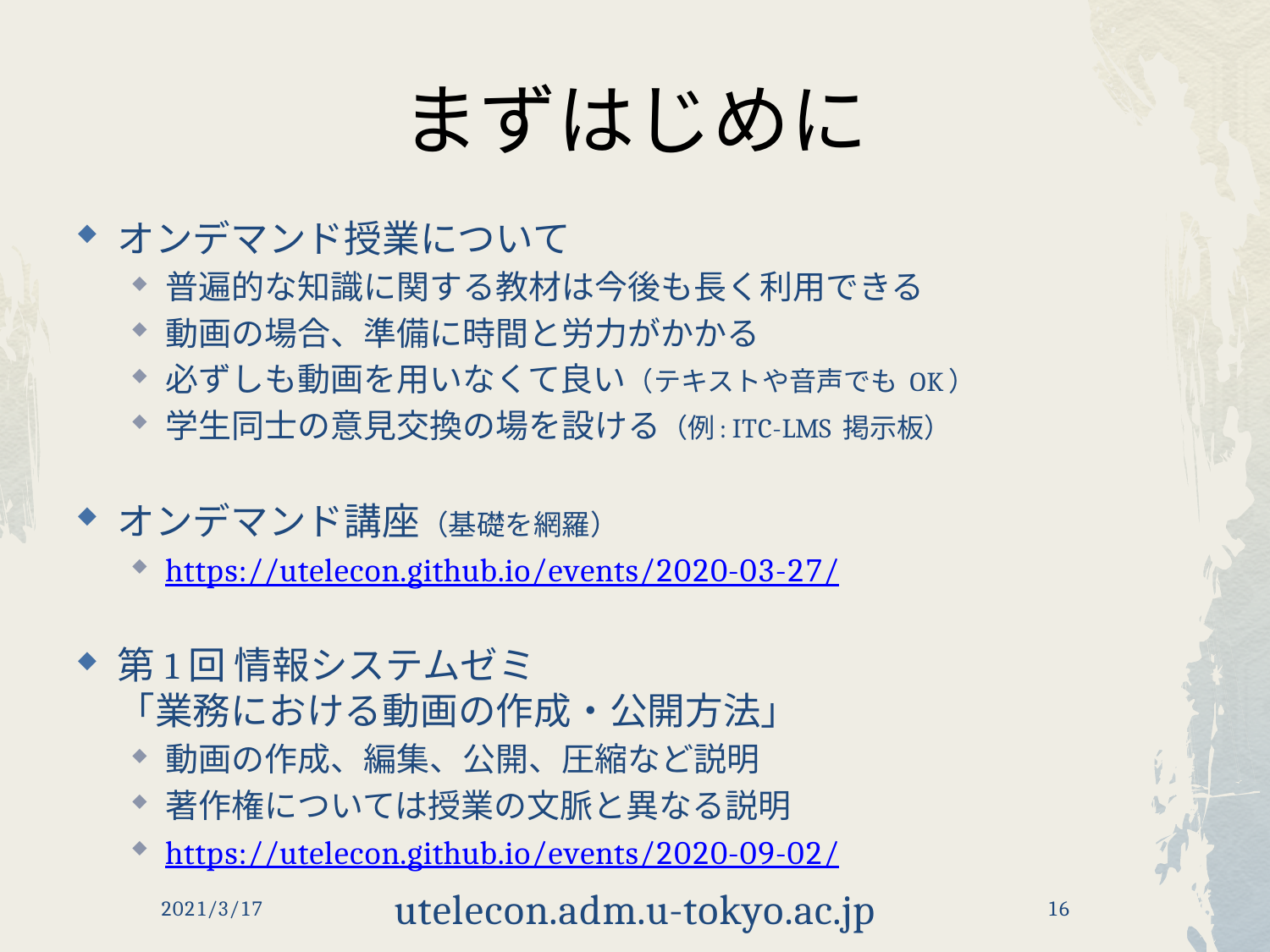

# まずはじめに
オンデマンド授業について
普遍的な知識に関する教材は今後も長く利用できる
動画の場合、準備に時間と労力がかかる
必ずしも動画を用いなくて良い（テキストや音声でも OK）
学生同士の意見交換の場を設ける（例: ITC-LMS 掲示板）

オンデマンド講座（基礎を網羅）
https://utelecon.github.io/events/2020-03-27/

第1回 情報システムゼミ
「業務における動画の作成・公開方法」
動画の作成、編集、公開、圧縮など説明
著作権については授業の文脈と異なる説明
https://utelecon.github.io/events/2020-09-02/

2021/3/17
utelecon.adm.u-tokyo.ac.jp
16